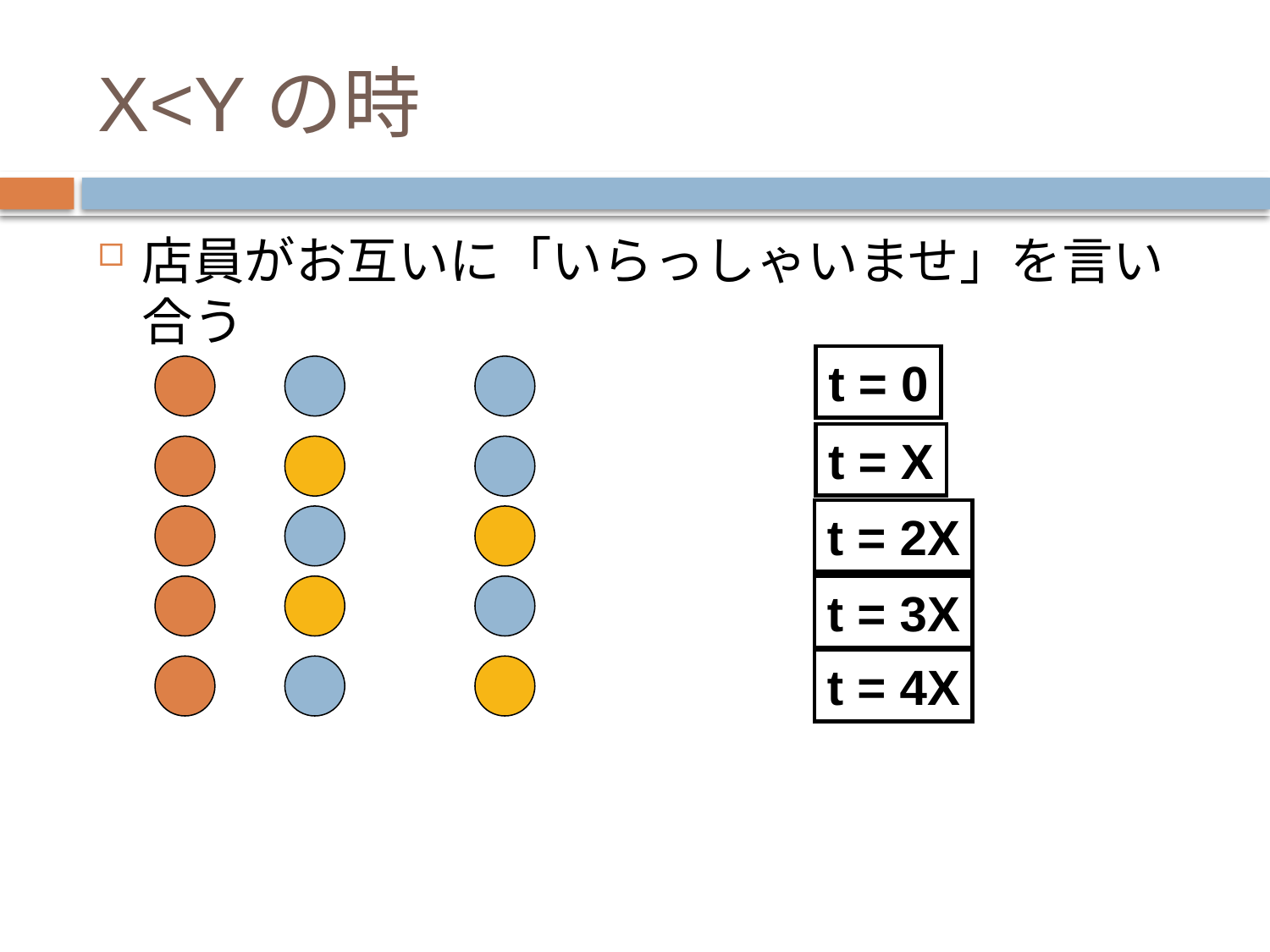

X<Yの時
店員がお互いに「いらっしゃいませ」を言い合う
t = 0

t = X

t = 2X

t = 3X
t = 4X